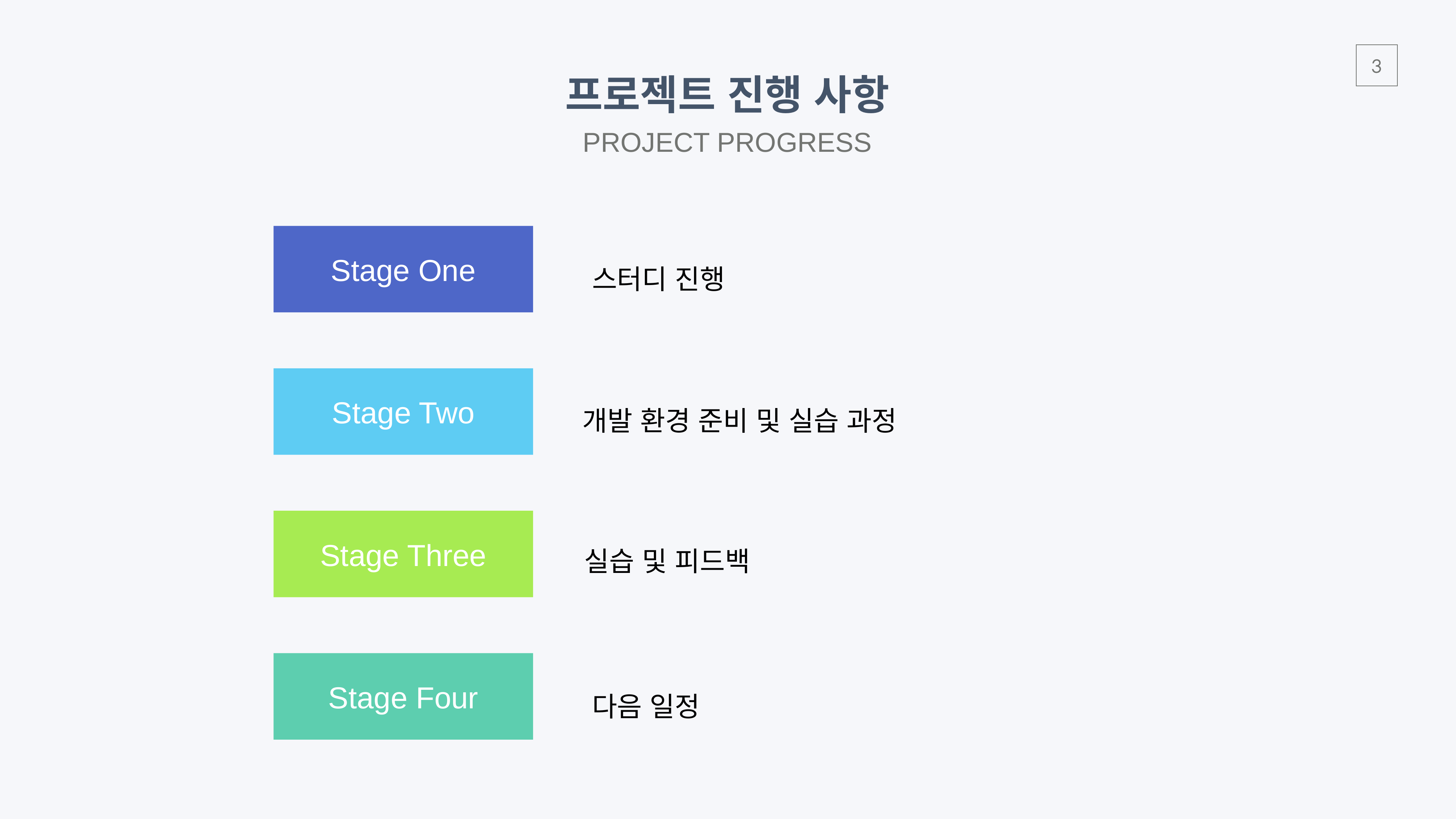

프로젝트 진행 사항
PROJECT PROGRESS
Stage One
스터디 진행
Stage Two

개발 환경 준비 및 실습 과정
Stage Three

실습 및 피드백
Stage Four
다음 일정